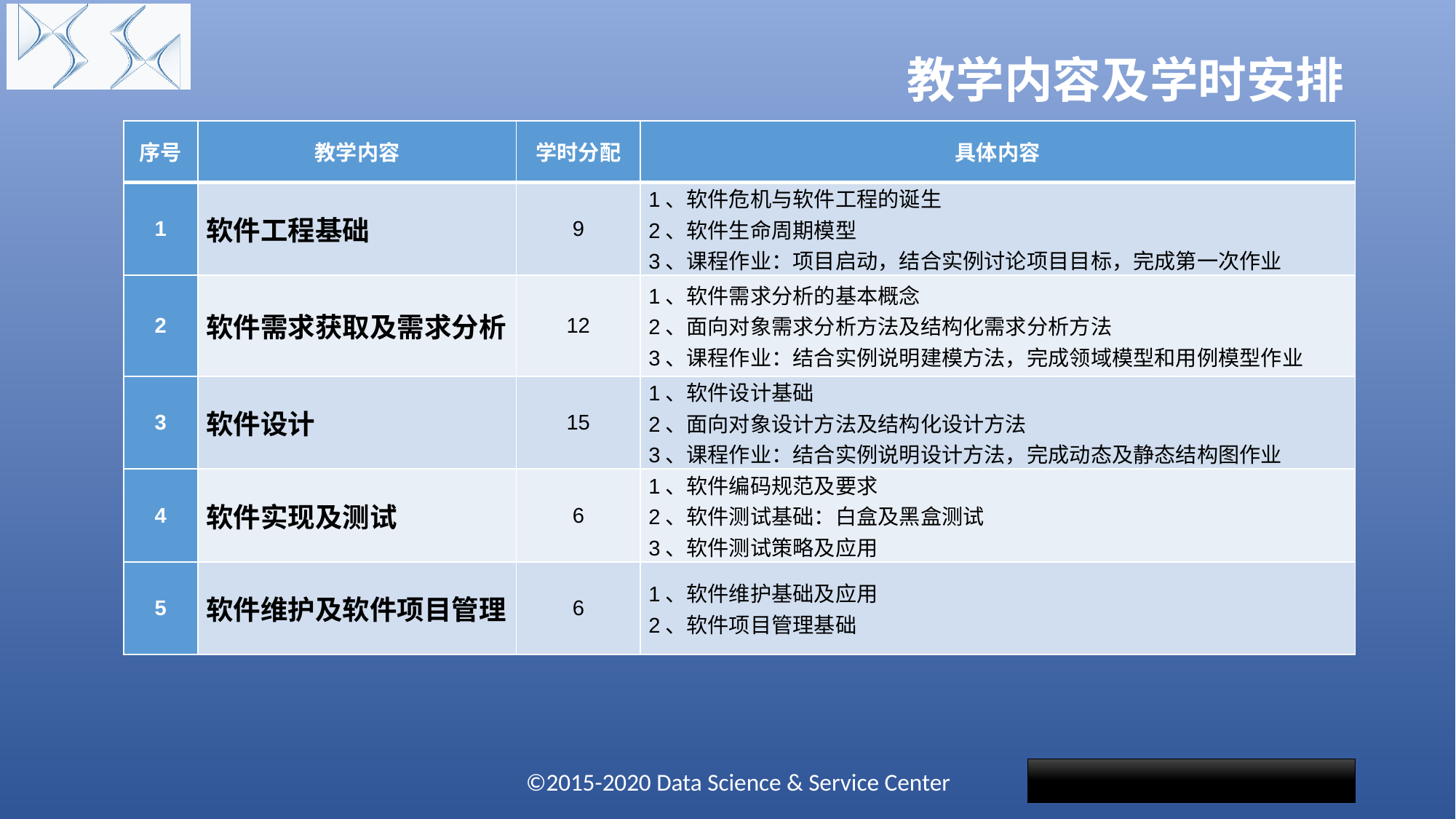

# 教学内容及学时安排
| 序号 | 教学内容 | 学时分配 | 具体内容 |
| --- | --- | --- | --- |
| 1 | 软件工程基础 | 9 | 1、软件危机与软件工程的诞生 2、软件生命周期模型 3、课程作业：项目启动，结合实例讨论项目目标，完成第一次作业 |
| 2 | 软件需求获取及需求分析 | 12 | 1、软件需求分析的基本概念 2、面向对象需求分析方法及结构化需求分析方法 3、课程作业：结合实例说明建模方法，完成领域模型和用例模型作业 |
| 3 | 软件设计 | 15 | 1、软件设计基础 2、面向对象设计方法及结构化设计方法 3、课程作业：结合实例说明设计方法，完成动态及静态结构图作业 |
| 4 | 软件实现及测试 | 6 | 1、软件编码规范及要求 2、软件测试基础：白盒及黑盒测试 3、软件测试策略及应用 |
| 5 | 软件维护及软件项目管理 | 6 | 1、软件维护基础及应用 2、软件项目管理基础 |

©2015-2020 Data Science & Service Center
3